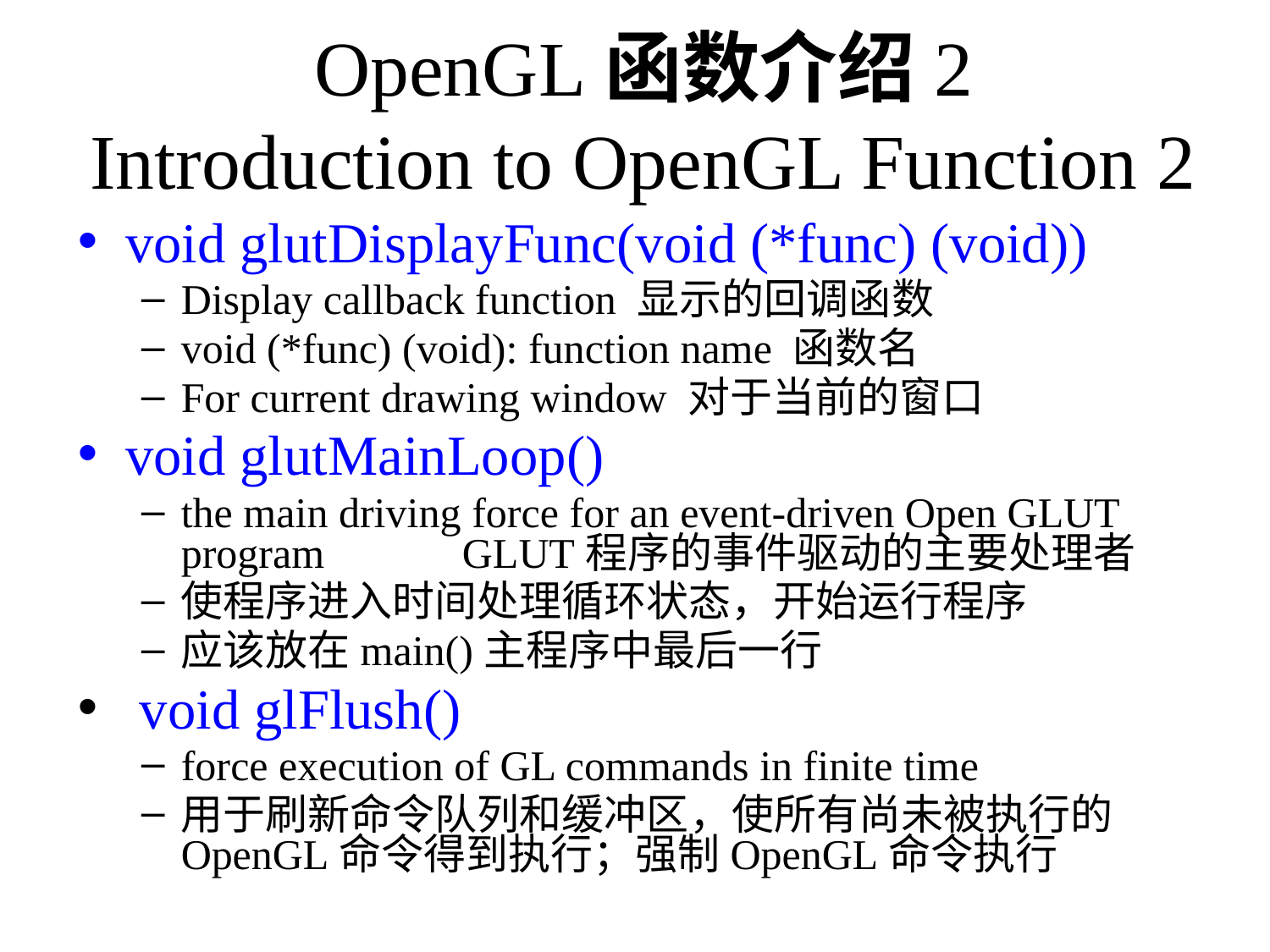

OpenGL函数介绍2
Introduction to OpenGL Function 2
void glutDisplayFunc(void (*func) (void))
Display callback function 显示的回调函数
void (*func) (void): function name 函数名
For current drawing window 对于当前的窗口
void glutMainLoop()
the main driving force for an event-driven Open GLUT program             GLUT程序的事件驱动的主要处理者
使程序进入时间处理循环状态，开始运行程序
应该放在main()主程序中最后一行
 void glFlush()
force execution of GL commands in finite time
用于刷新命令队列和缓冲区，使所有尚未被执行的OpenGL命令得到执行；强制OpenGL命令执行